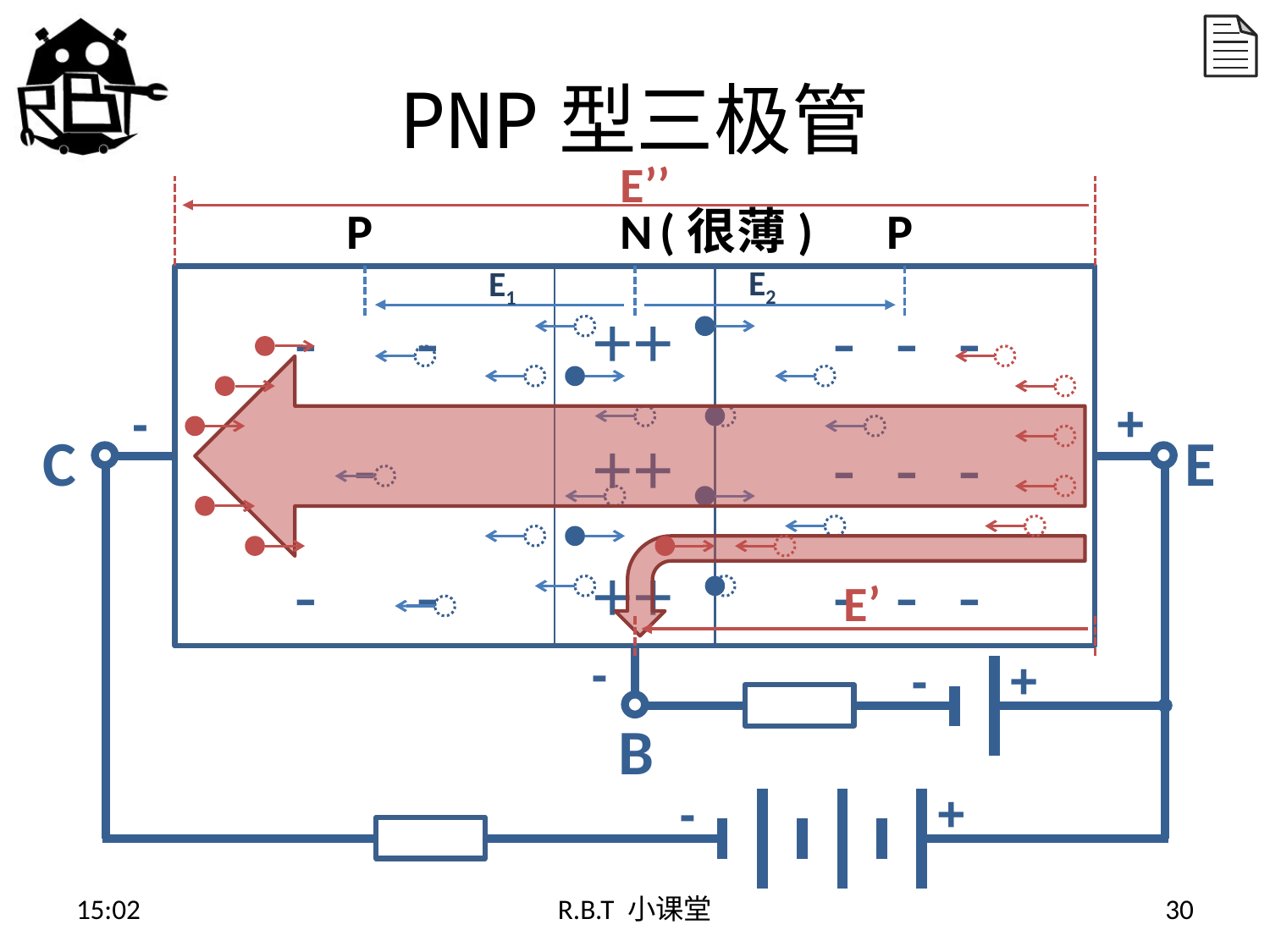

# PNP型三极管
Ε’’
P
N
(很薄)
P
-     -
   -
-     -
++
++
++
-  -  -
-  -  -
-  -  -
Ε2
Ε1

-
+

C
E

Ε’

-
-
+

B
-
+

15:02
R.B.T 小课堂
30